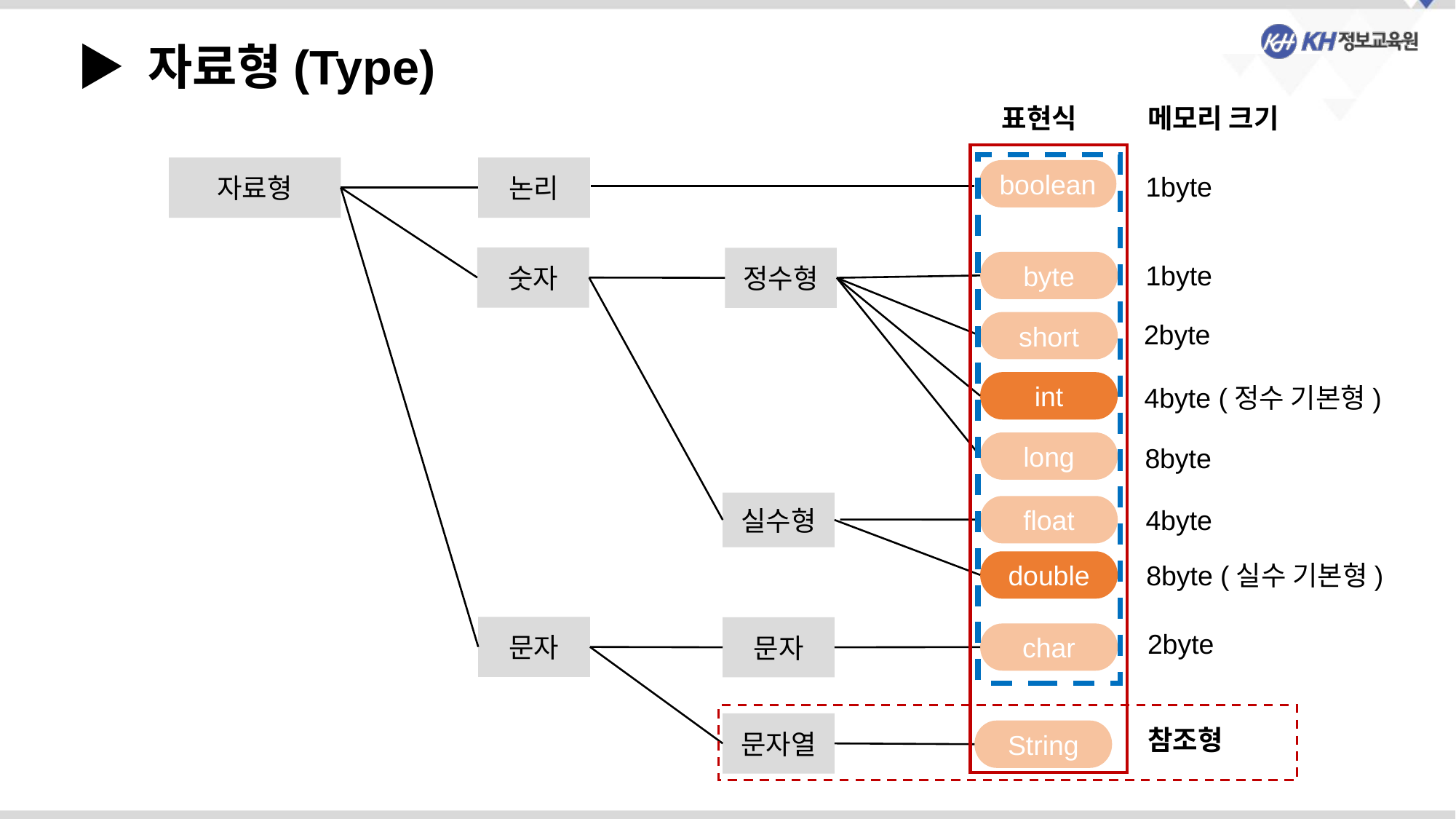

▶ 자료형(Type)
표현식
메모리 크기

자료형
논리
boolean
1byte
숫자
정수형
byte
1byte
short
2byte
int
4byte (정수 기본형)
long
8byte
실수형
float
4byte
double
8byte (실수 기본형)
문자
문자
2byte
char

문자열
참조형
String